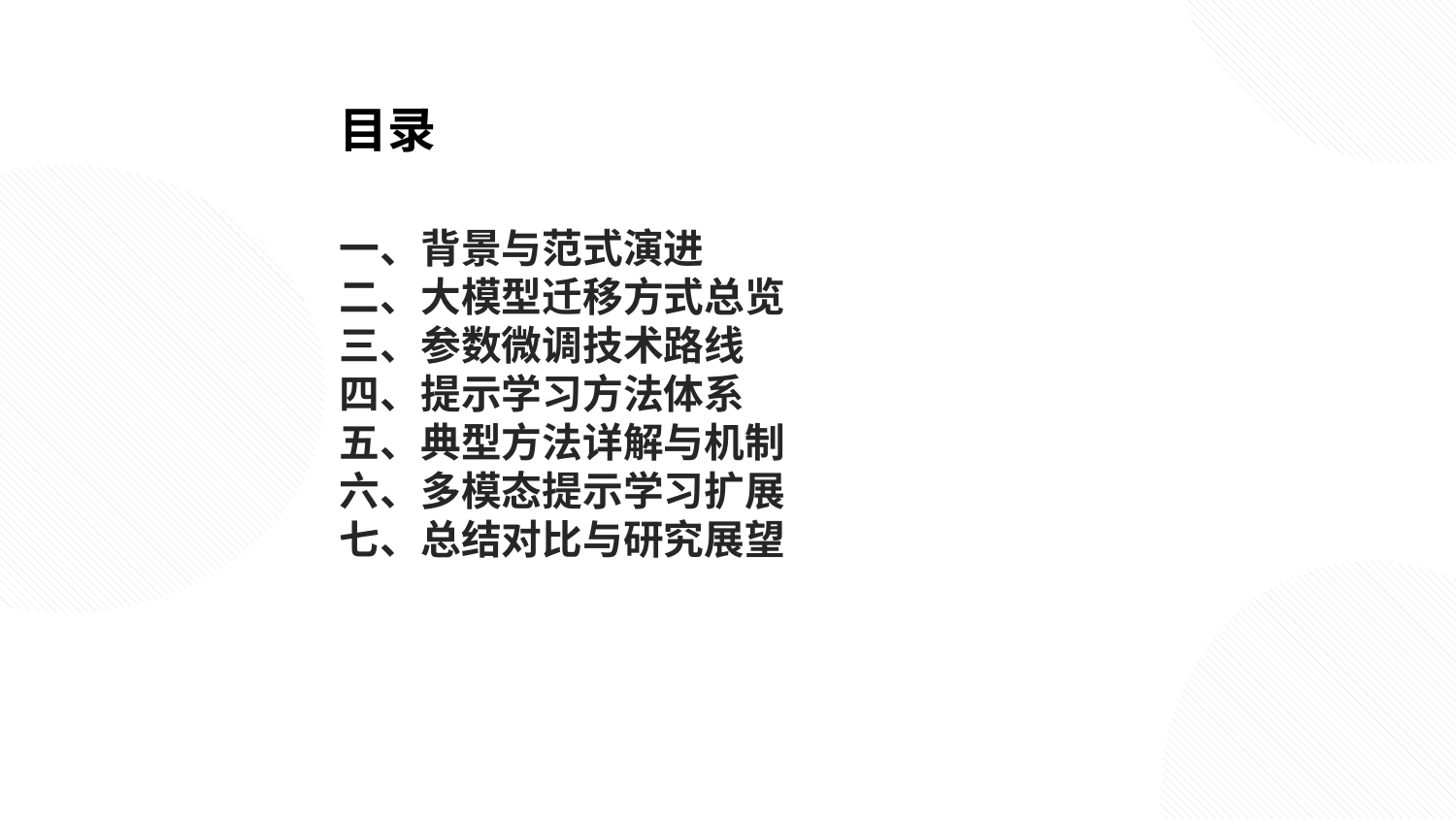

目录
一、背景与范式演进
二、大模型迁移方式总览
三、参数微调技术路线
四、提示学习方法体系
五、典型方法详解与机制
六、多模态提示学习扩展
七、总结对比与研究展望